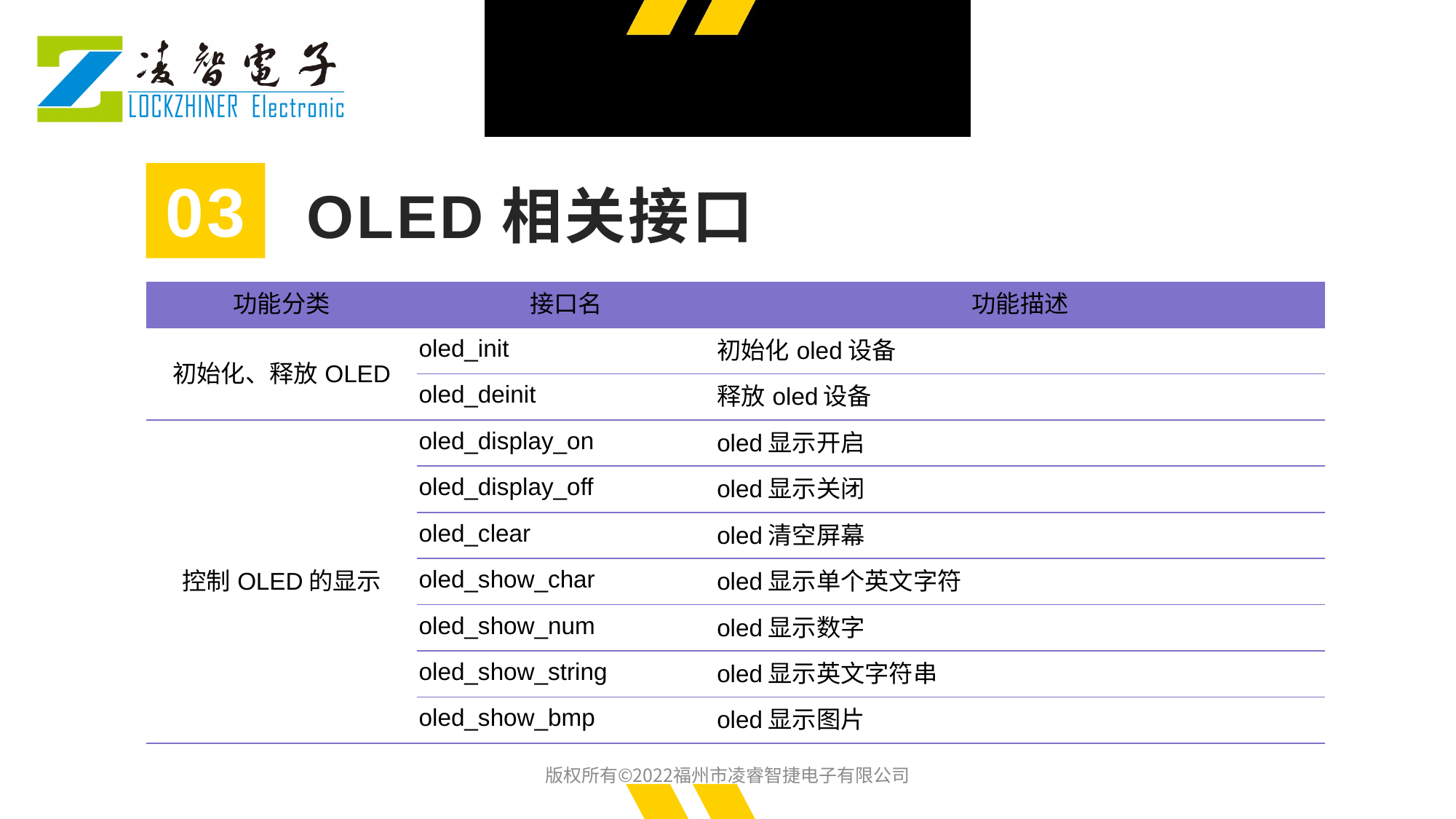

03
OLED相关接口
| 功能分类 | 接口名 | 功能描述 |
| --- | --- | --- |
| 初始化、释放OLED | oled\_init | 初始化oled设备 |
|  | oled\_deinit | 释放oled设备 |
| 控制OLED的显示 | oled\_display\_on | oled显示开启 |
|  | oled\_display\_off | oled显示关闭 |
|  | oled\_clear | oled清空屏幕 |
|  | oled\_show\_char | oled显示单个英文字符 |
|  | oled\_show\_num | oled显示数字 |
|  | oled\_show\_string | oled显示英文字符串 |
|  | oled\_show\_bmp | oled显示图片 |
版权所有©2022福州市凌睿智捷电子有限公司
6